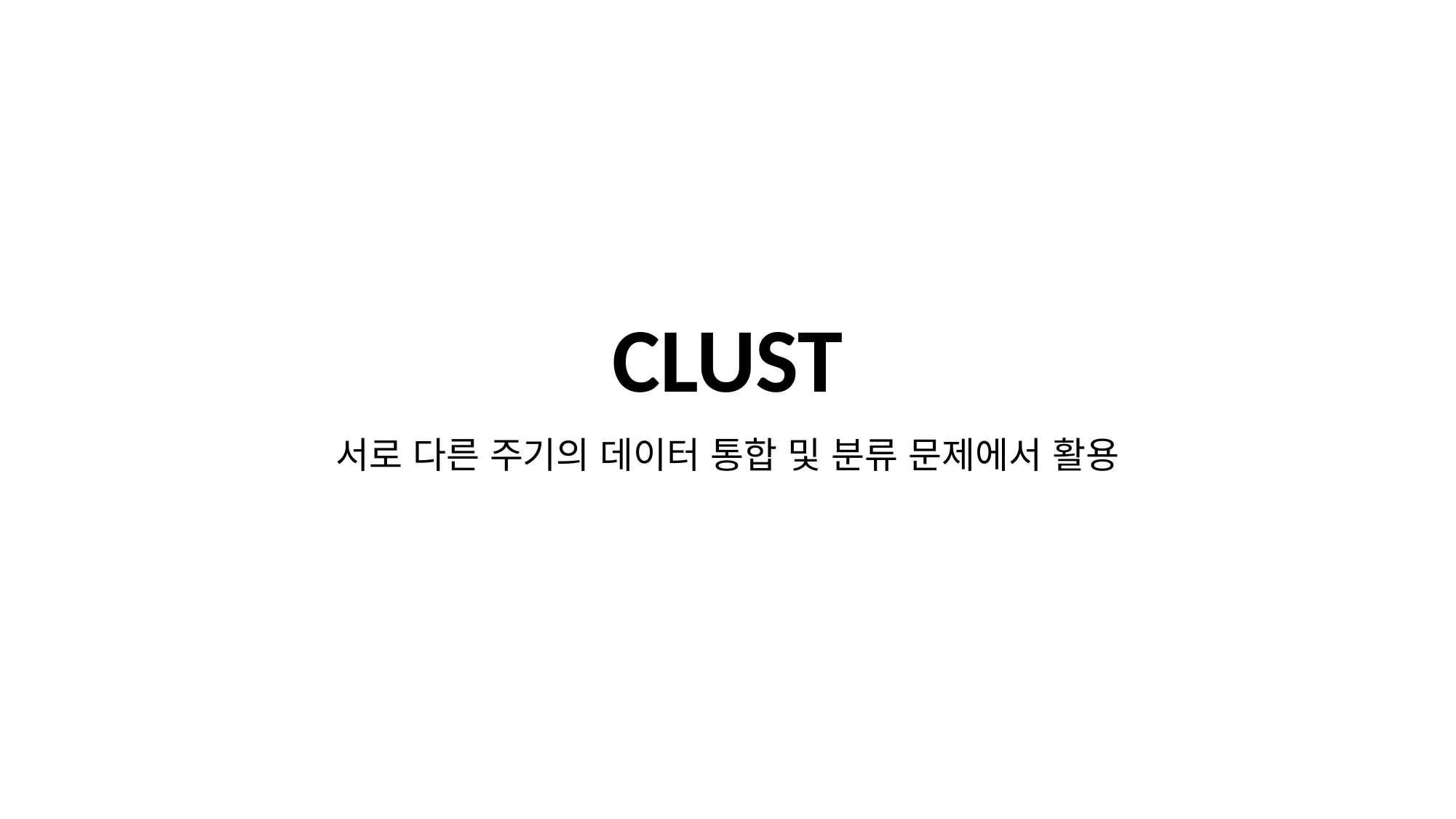

# CLUST 서로 다른 주기의 데이터 통합 및 분류 문제에서 활용